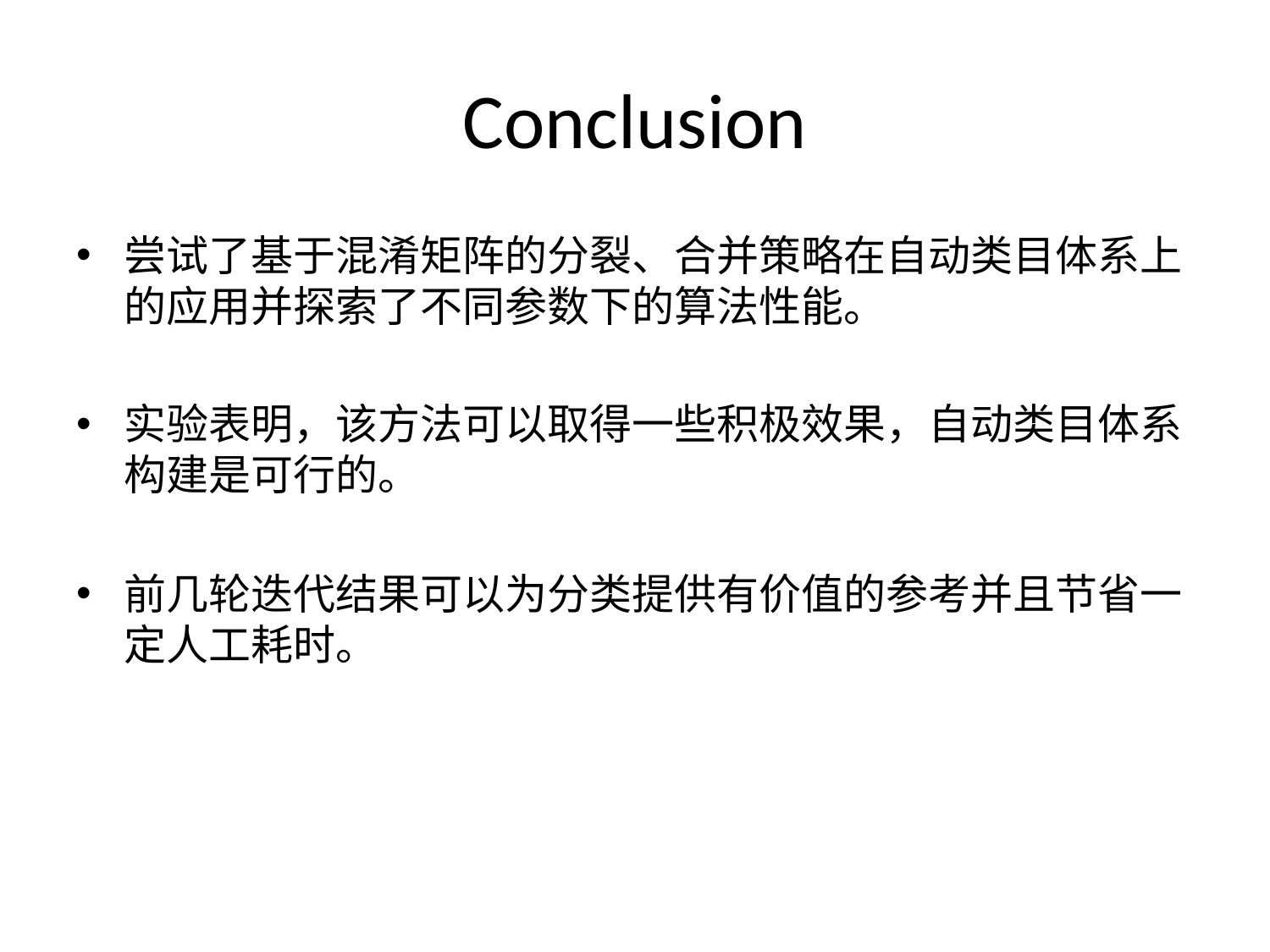

# Conclusion
尝试了基于混淆矩阵的分裂、合并策略在自动类目体系上的应用并探索了不同参数下的算法性能。

实验表明，该方法可以取得一些积极效果，自动类目体系构建是可行的。

前几轮迭代结果可以为分类提供有价值的参考并且节省一定人工耗时。